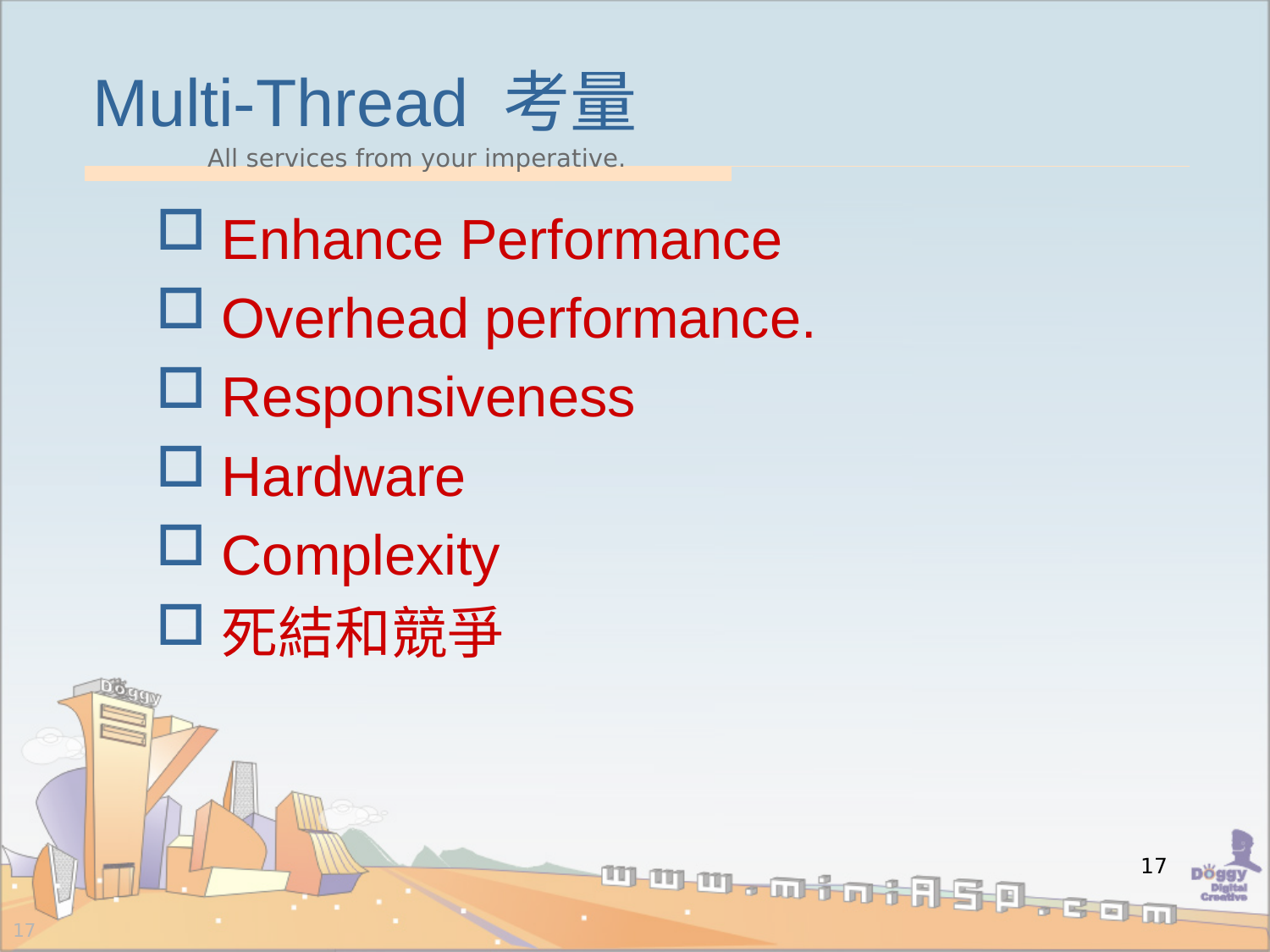

# Multi-Thread 考量
Enhance Performance
Overhead performance.
Responsiveness
Hardware
Complexity
死結和競爭
17